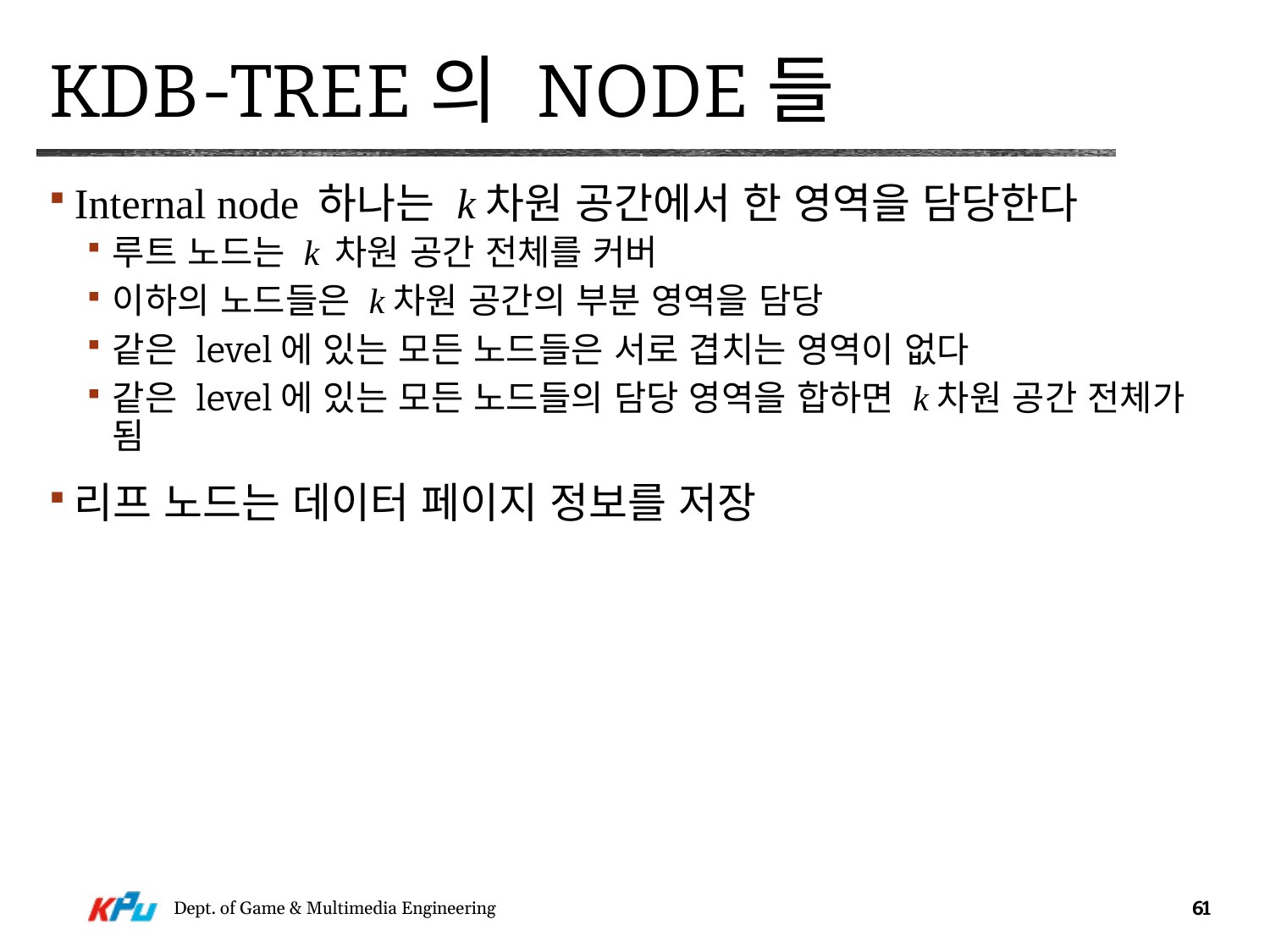

# KDB-Tree의 Node들
Internal node 하나는 k차원 공간에서 한 영역을 담당한다
루트 노드는 k 차원 공간 전체를 커버
이하의 노드들은 k차원 공간의 부분 영역을 담당
같은 level에 있는 모든 노드들은 서로 겹치는 영역이 없다
같은 level에 있는 모든 노드들의 담당 영역을 합하면 k차원 공간 전체가 됨
리프 노드는 데이터 페이지 정보를 저장
Dept. of Game & Multimedia Engineering
61